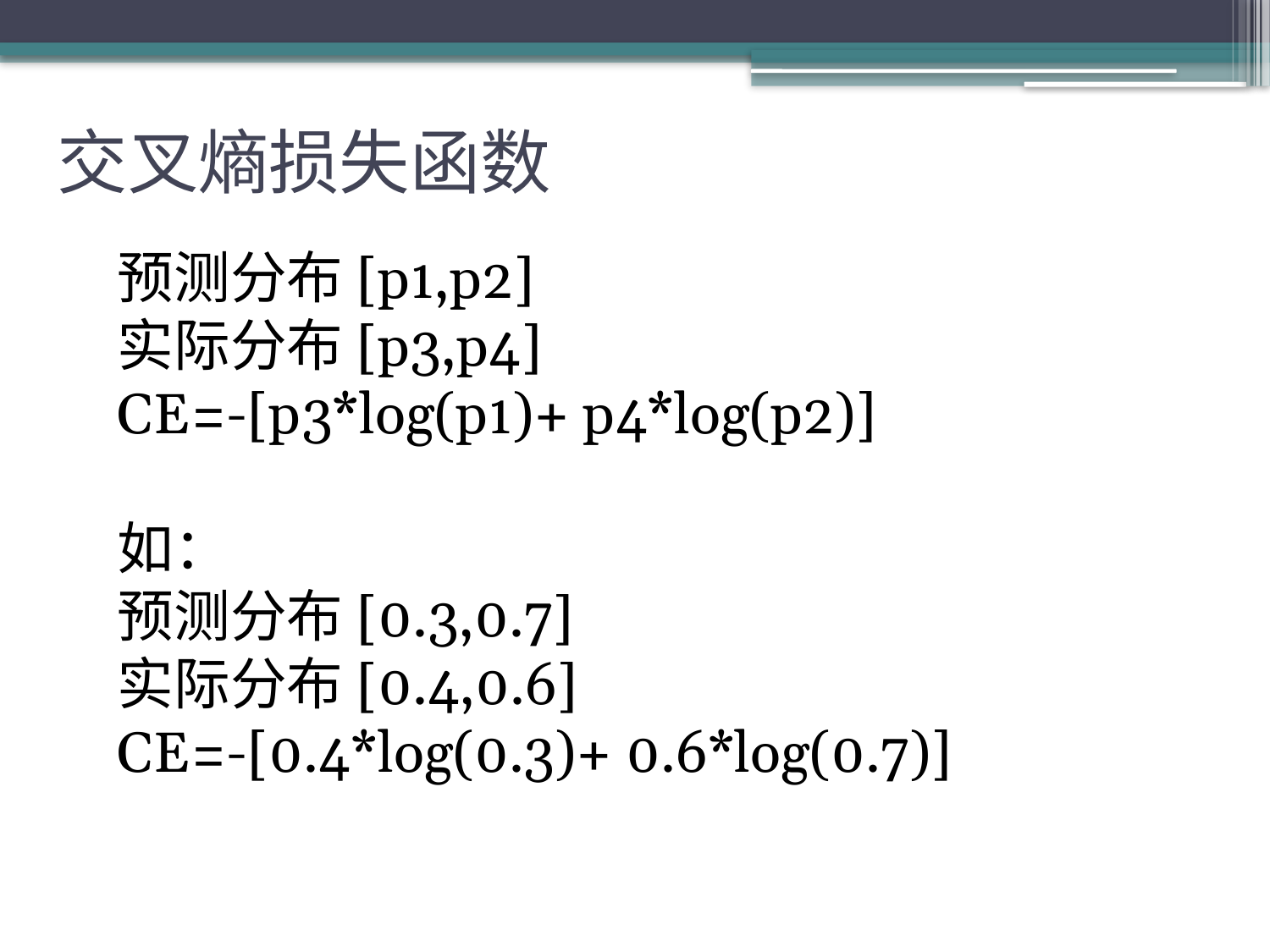

# 交叉熵损失函数
预测分布[p1,p2]
实际分布[p3,p4]
CE=-[p3*log(p1)+ p4*log(p2)]

如：
预测分布[0.3,0.7]
实际分布[0.4,0.6]
CE=-[0.4*log(0.3)+ 0.6*log(0.7)]